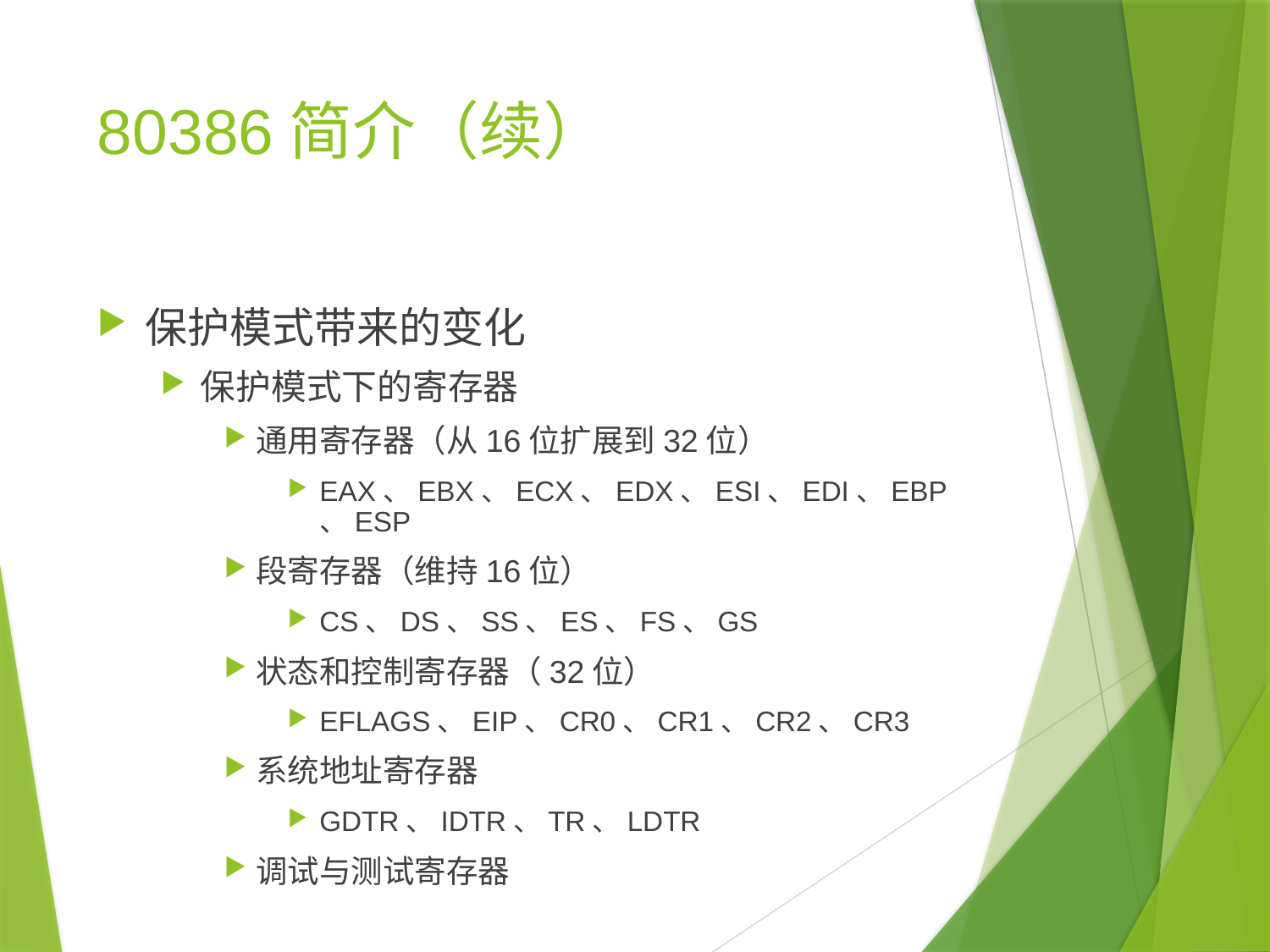

# 80386简介（续）
保护模式带来的变化
保护模式下的寄存器
通用寄存器（从16位扩展到32位）
EAX、EBX、ECX、EDX、ESI、EDI、EBP、ESP
段寄存器（维持16位）
CS、DS、SS、ES、FS、GS
状态和控制寄存器（32位）
EFLAGS、EIP、CR0、CR1、CR2、CR3
系统地址寄存器
GDTR、IDTR、TR、LDTR
调试与测试寄存器